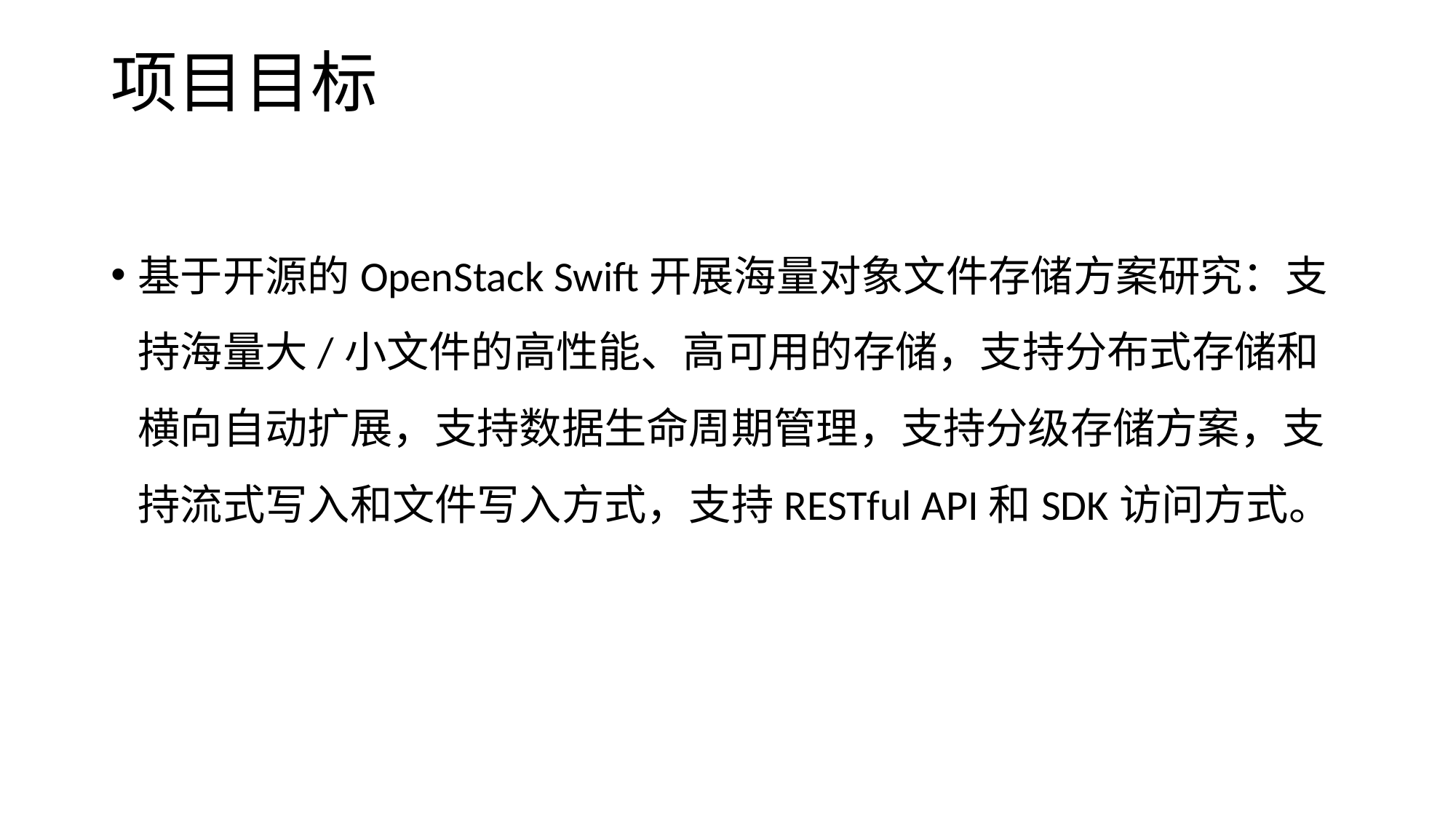

# 项目目标
基于开源的OpenStack Swift开展海量对象文件存储方案研究：支持海量大/小文件的高性能、高可用的存储，支持分布式存储和横向自动扩展，支持数据生命周期管理，支持分级存储方案，支持流式写入和文件写入方式，支持RESTful API和SDK访问方式。